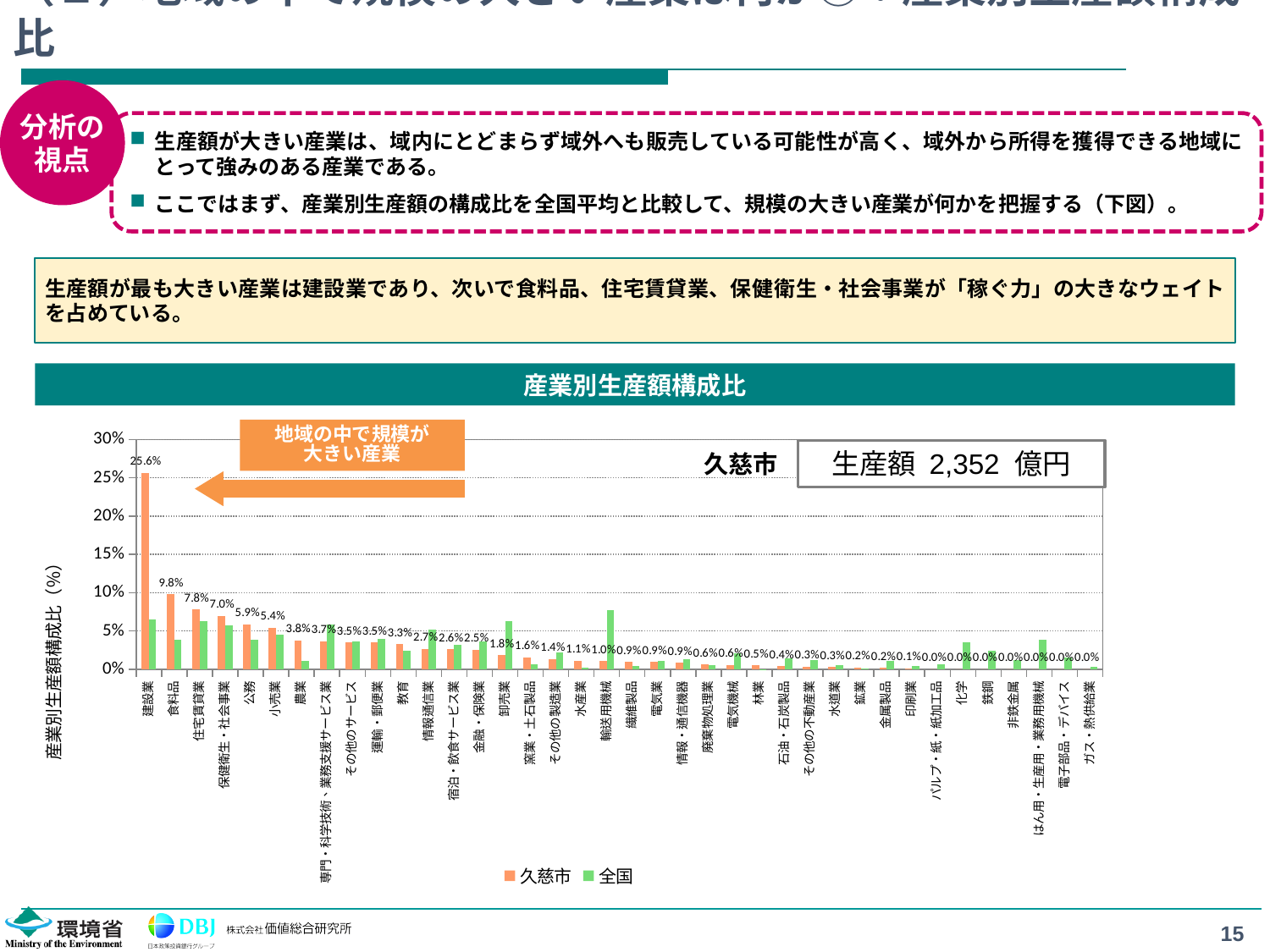

# （１）地域の中で規模の大きい産業は何か②：産業別生産額構成比
分析の
視点
生産額が大きい産業は、域内にとどまらず域外へも販売している可能性が高く、域外から所得を獲得できる地域にとって強みのある産業である。
ここではまず、産業別生産額の構成比を全国平均と比較して、規模の大きい産業が何かを把握する（下図）。
生産額が最も大きい産業は建設業であり、次いで食料品、住宅賃貸業、保健衛生・社会事業が「稼ぐ力」の大きなウェイトを占めている。
産業別生産額構成比
地域の中で規模が
大きい産業

### Chart

| Category | 久慈市 | 全国 |
|---|---|---|
| 建設業 | 0.2562718577063495 | 0.06500717780898722 |
| 食料品 | 0.09801626438725451 | 0.038981350313658215 |
| 住宅賃貸業 | 0.07839004308375791 | 0.062402038812994685 |
| 保健衛生・社会事業 | 0.06988070686573561 | 0.05721737173475855 |
| 公務 | 0.058622939020913784 | 0.03853979203252079 |
| 小売業 | 0.054418081086701944 | 0.045133065071766225 |
| 農業 | 0.03785790874180814 | 0.01055855495777493 |
| 専門・科学技術、業務支援サービス業 | 0.036506386039838426 | 0.0579042284840407 |
| その他のサービス | 0.03490415829123244 | 0.035899244032609176 |
| 運輸・郵便業 | 0.03470412457298679 | 0.03957437492354621 |
| 教育 | 0.032599917944673755 | 0.023649260558580545 |
| 情報通信業 | 0.02656381661772351 | 0.051519135526458495 |
| 宿泊・飲食サービス業 | 0.026104162098547108 | 0.03156619184606564 |
| 金融・保険業 | 0.025315089677742594 | 0.036364501605713404 |
| 卸売業 | 0.01841992358123498 | 0.06262507984274077 |
| 窯業・土石製品 | 0.015742419876640906 | 0.006131582808215339 |
| その他の製造業 | 0.013511340405334162 | 0.021850900449944425 |
| 水産業 | 0.011227289173646094 | 0.0016645454582060331 |
| 輸送用機械 | 0.010409388318174192 | 0.07680328917824422 |
| 繊維製品 | 0.009407774915969192 | 0.004103624696654717 |
| 電気業 | 0.009343196734511547 | 0.011089308602316788 |
| 情報・通信機器 | 0.008523043947526864 | 0.012572829348426068 |
| 廃棄物処理業 | 0.006423315590524305 | 0.005487429647117434 |
| 電気機械 | 0.005768862229760587 | 0.02125012137674123 |
| 林業 | 0.005117318016809388 | 0.0002580870789644197 |
| 石油・石炭製品 | 0.004196974428425618 | 0.013883030044470586 |
| その他の不動産業 | 0.0034856413955116124 | 0.012221699397862601 |
| 水道業 | 0.0030642158405448684 | 0.005816123520633746 |
| 鉱業 | 0.0021596150475912215 | 0.000587956091202313 |
| 金属製品 | 0.0016480073674844304 | 0.011122196691457432 |
| 印刷業 | 0.0013962169950439214 | 0.0045562305080686935 |
| パルプ・紙・紙加工品 | 0.0 | 0.006379011059612896 |
| 化学 | 0.0 | 0.035066883385173026 |
| 鉄鋼 | 0.0 | 0.023735608877987643 |
| 非鉄金属 | 0.0 | 0.012078888281345384 |
| はん用・生産用・業務用機械 | 0.0 | 0.038277988646201765 |
| 電子部品・デバイス | 0.0 | 0.015064681704053092 |
| ガス・熱供給業 | 0.0 | 0.003056615594884649 |
生産額 2,352 億円
久慈市

15